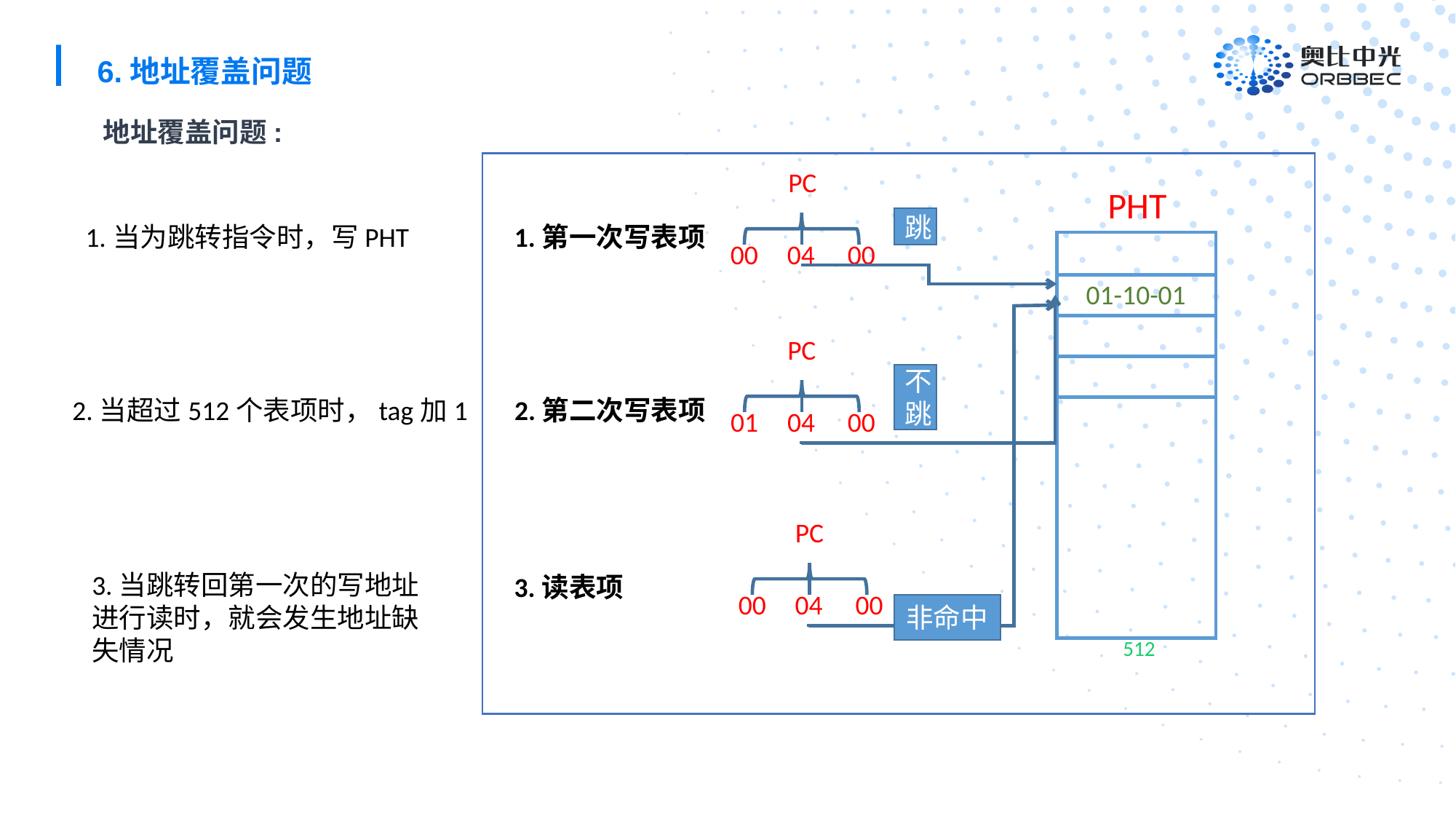

6.地址覆盖问题
地址覆盖问题:

PC
PHT
跳

1.当为跳转指令时，写PHT
1.第一次写表项
00
04
00

01-10-01
PC
不跳

2.当超过512个表项时，tag加1
2.第二次写表项
01
04
00
PC
3.当跳转回第一次的写地址
进行读时，就会发生地址缺
失情况

3.读表项
00
04
00
非命中
512
18